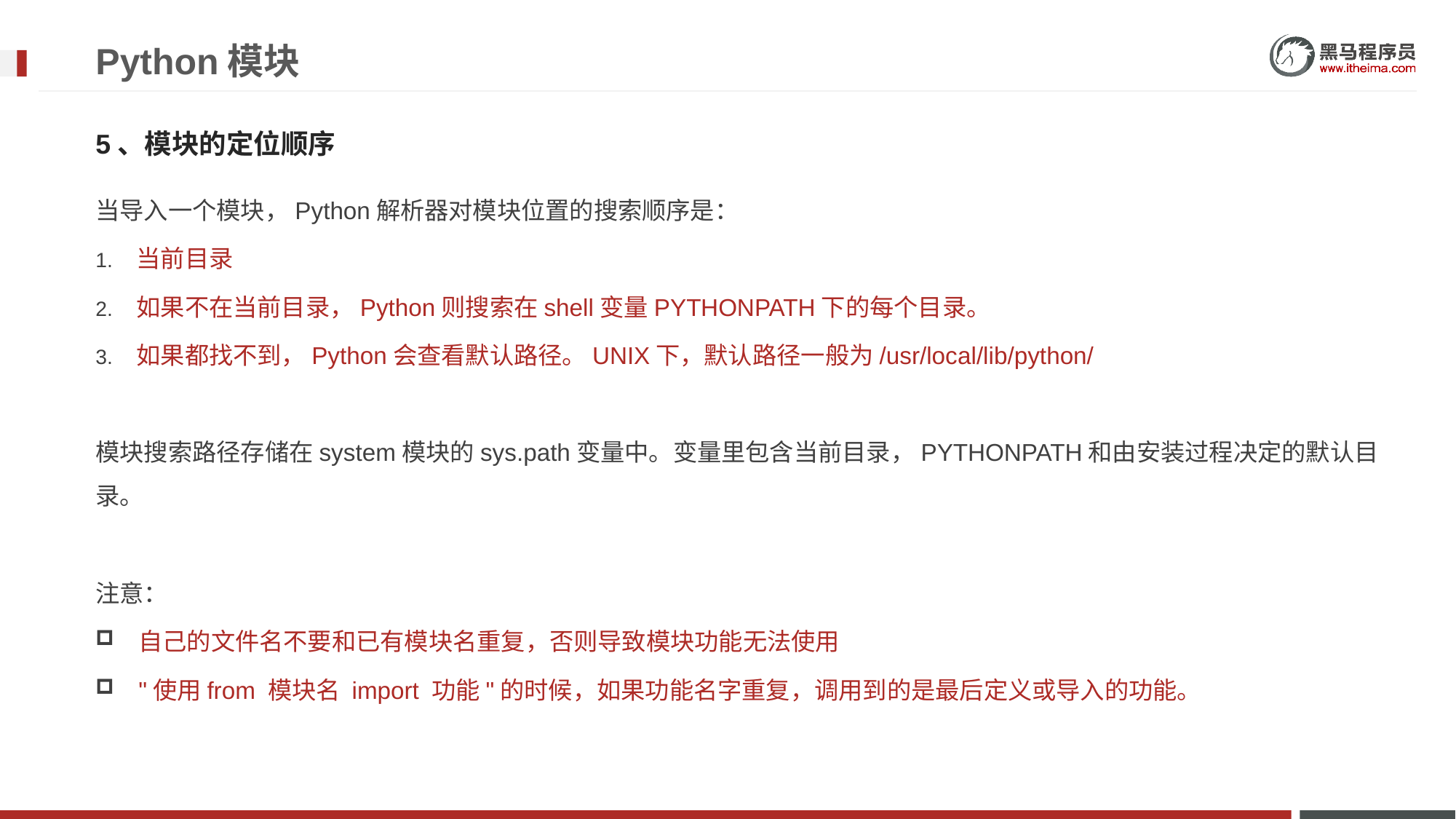

# Python模块
5、模块的定位顺序
当导入一个模块，Python解析器对模块位置的搜索顺序是：
当前目录
如果不在当前目录，Python则搜索在shell变量PYTHONPATH下的每个目录。
如果都找不到，Python会查看默认路径。UNIX下，默认路径一般为/usr/local/lib/python/

模块搜索路径存储在system模块的sys.path变量中。变量里包含当前目录，PYTHONPATH和由安装过程决定的默认目录。

注意：
自己的文件名不要和已有模块名重复，否则导致模块功能无法使用
"使用from 模块名 import 功能"的时候，如果功能名字重复，调用到的是最后定义或导入的功能。